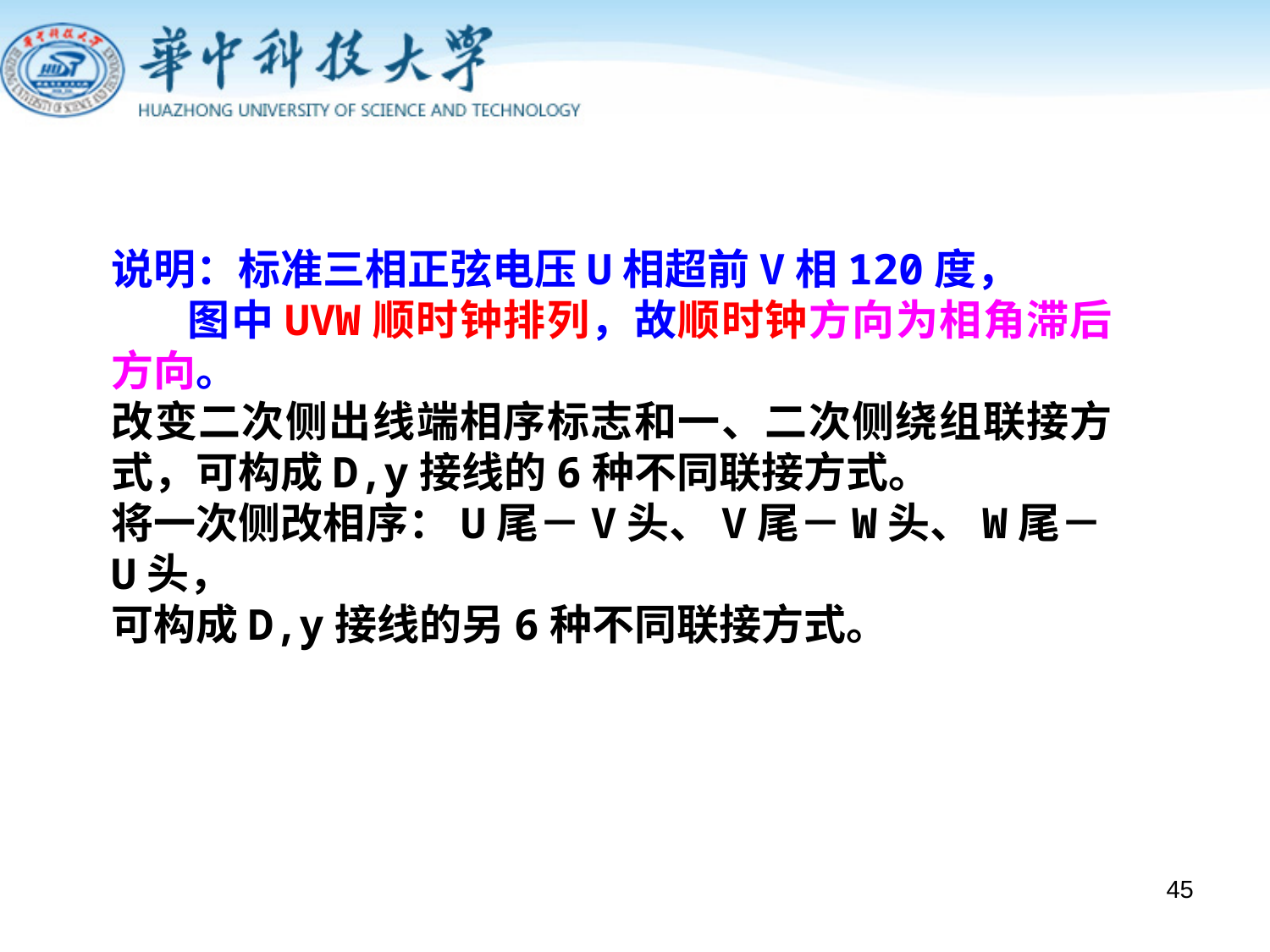

说明：标准三相正弦电压U相超前V相120度，
      图中UVW顺时钟排列，故顺时钟方向为相角滞后方向。
改变二次侧出线端相序标志和一、二次侧绕组联接方式，可构成D,y接线的6种不同联接方式。
将一次侧改相序：U尾－V头、V尾－W头、W尾－U头，
可构成D,y接线的另6种不同联接方式。
45